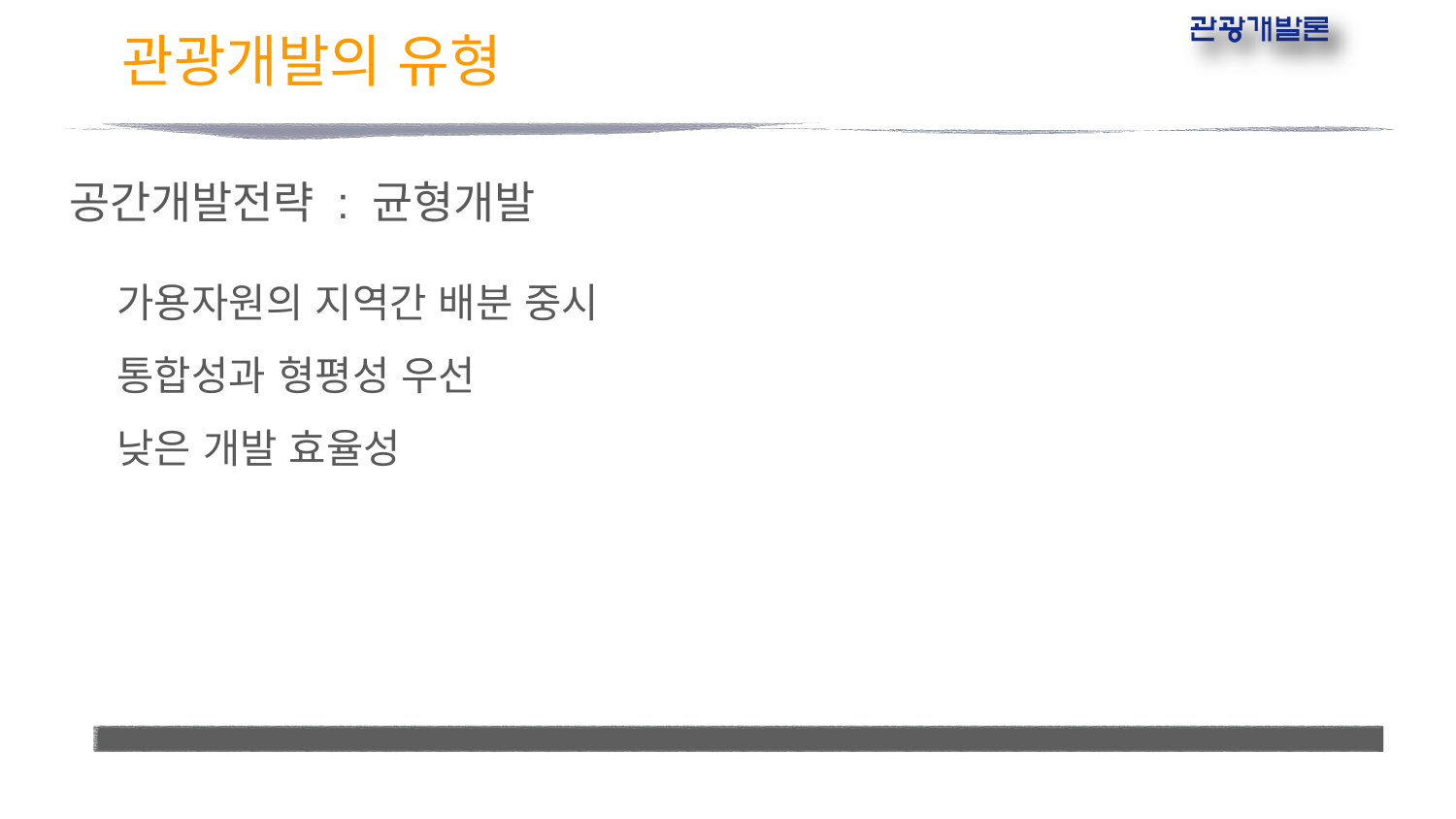

# 관광개발의 유형
공간개발전략 : 균형개발
가용자원의 지역간 배분 중시
통합성과 형평성 우선
낮은 개발 효율성